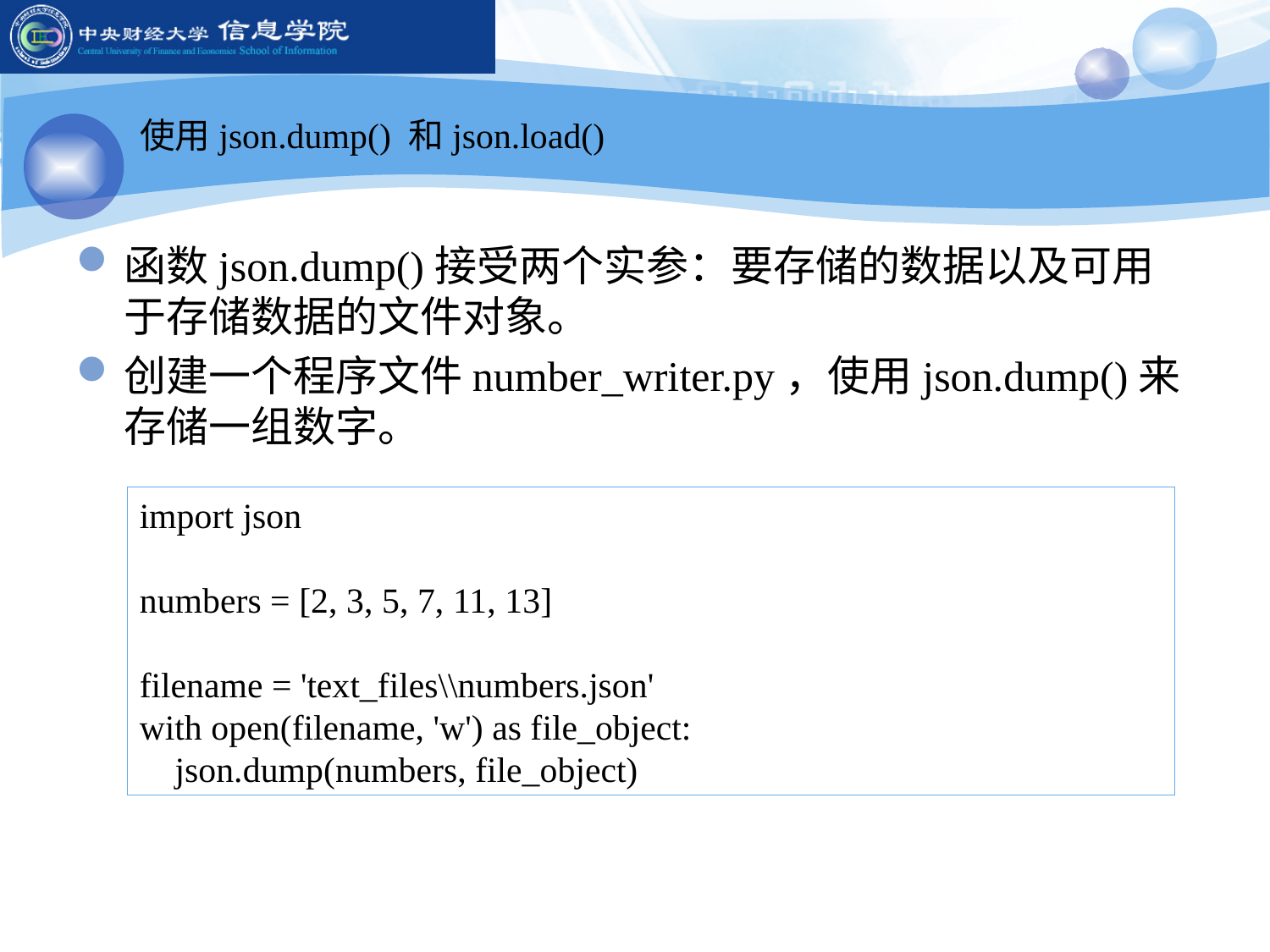

使用json.dump() 和json.load()
函数json.dump()接受两个实参：要存储的数据以及可用于存储数据的文件对象。
创建一个程序文件number_writer.py，使用json.dump()来存储一组数字。
import json

numbers = [2, 3, 5, 7, 11, 13]

filename = 'text_files\\numbers.json'
with open(filename, 'w') as file_object:
    json.dump(numbers, file_object)